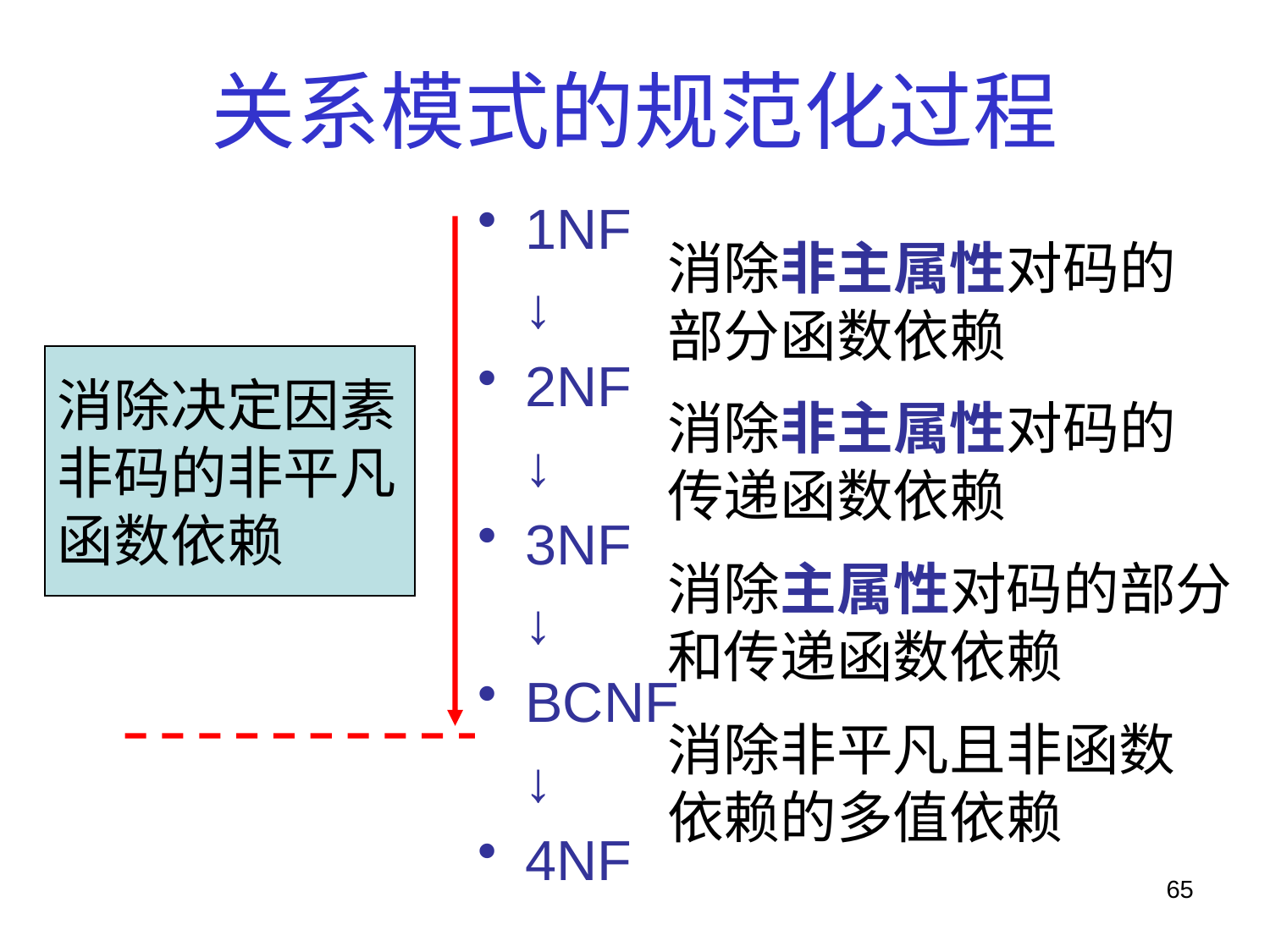

# 关系模式的规范化过程
1NF
   ↓
2NF
   ↓
3NF
   ↓
BCNF
   ↓
4NF

消除非主属性对码的部分函数依赖
消除决定因素非码的非平凡函数依赖
消除非主属性对码的传递函数依赖
消除主属性对码的部分和传递函数依赖
消除非平凡且非函数依赖的多值依赖

65